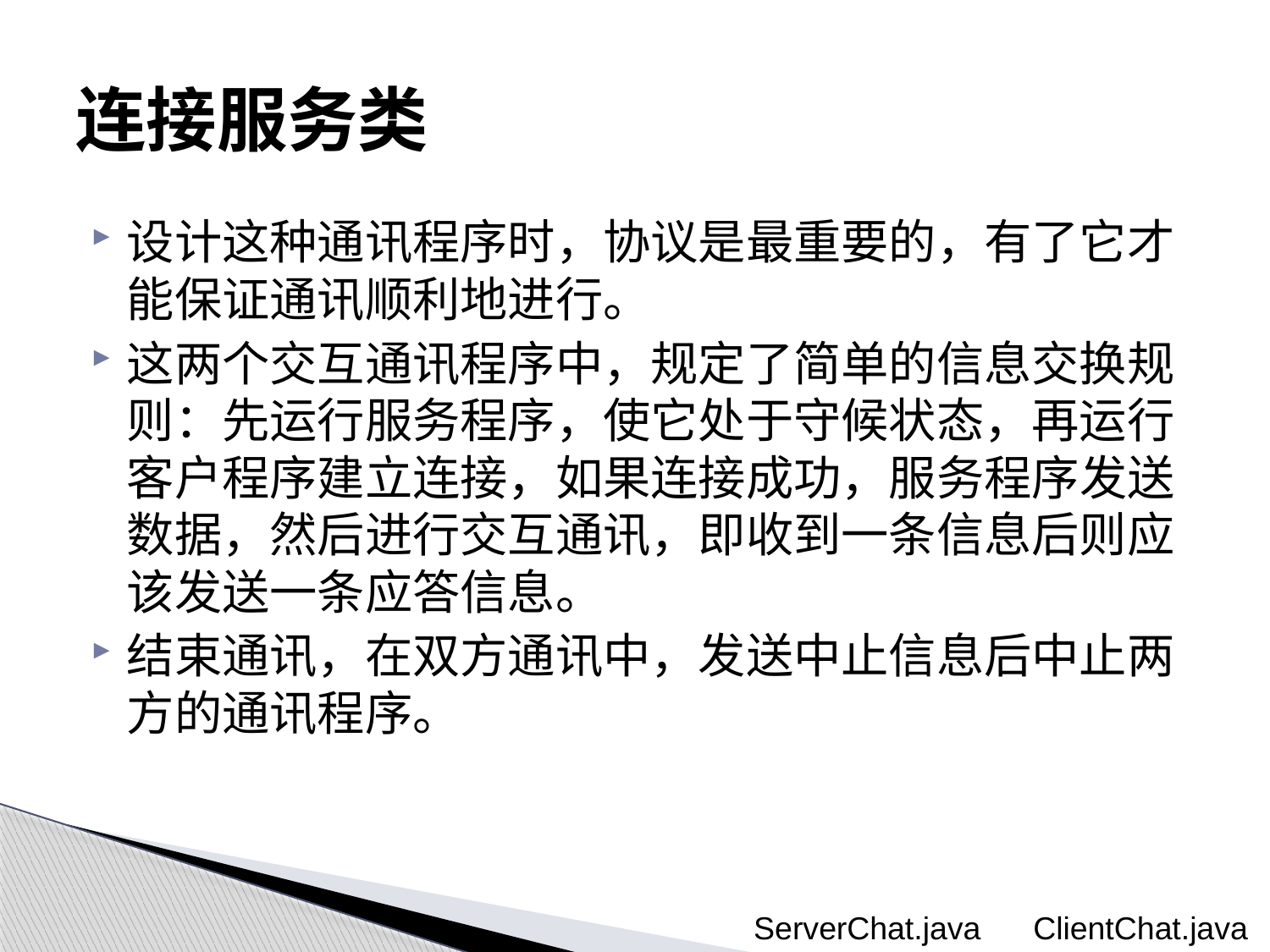

# 连接服务类
设计这种通讯程序时，协议是最重要的，有了它才能保证通讯顺利地进行。
这两个交互通讯程序中，规定了简单的信息交换规则：先运行服务程序，使它处于守候状态，再运行客户程序建立连接，如果连接成功，服务程序发送数据，然后进行交互通讯，即收到一条信息后则应该发送一条应答信息。
结束通讯，在双方通讯中，发送中止信息后中止两方的通讯程序。

ServerChat.java
ClientChat.java